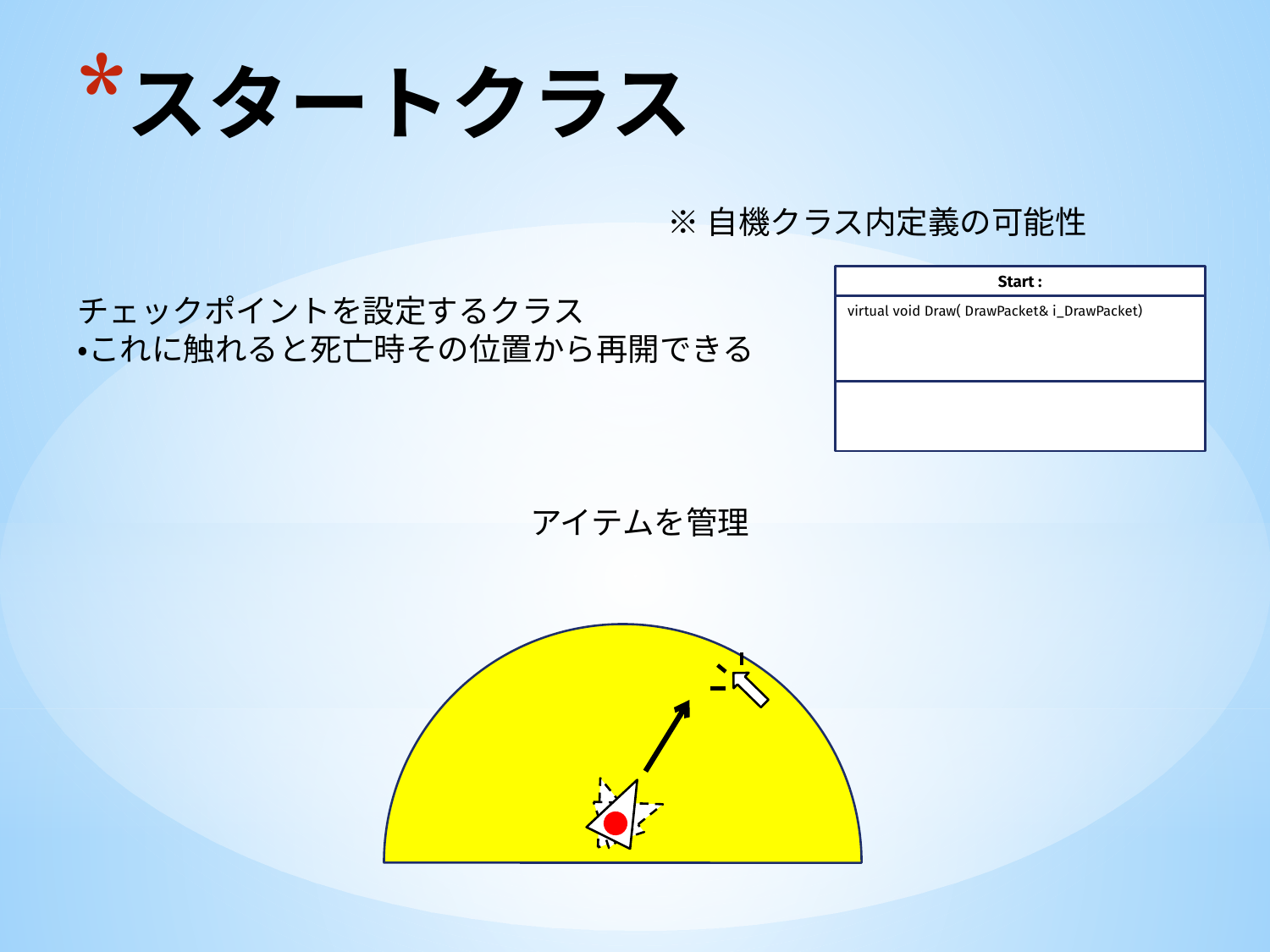

# スタートクラス
※自機クラス内定義の可能性
Start :
virtual void Draw( DrawPacket& i_DrawPacket)

チェックポイントを設定するクラス
・これに触れると死亡時その位置から再開できる
アイテムを管理